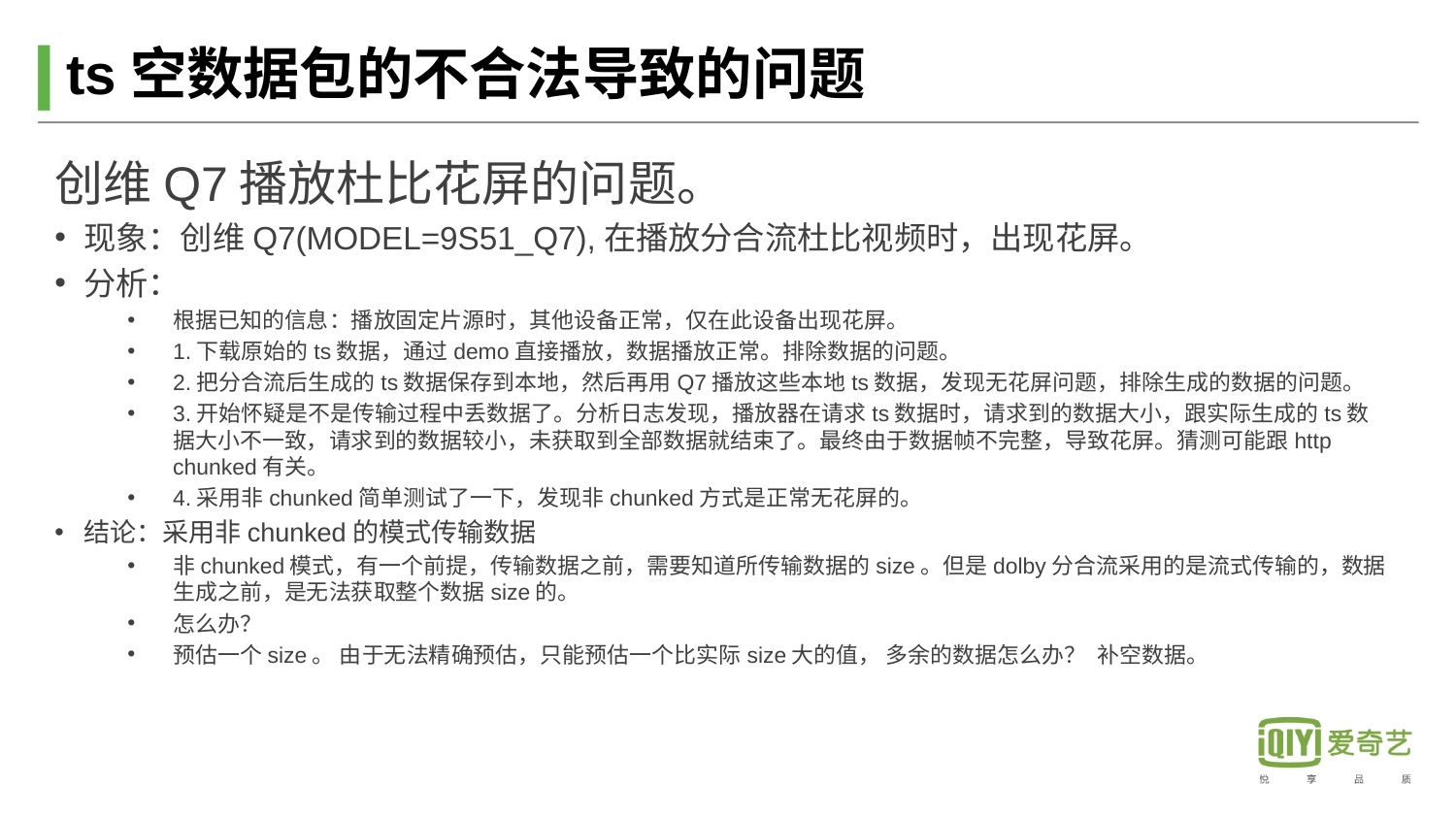

# ts空数据包的不合法导致的问题
创维Q7播放杜比花屏的问题。
现象：创维Q7(MODEL=9S51_Q7),在播放分合流杜比视频时，出现花屏。
分析：
根据已知的信息：播放固定片源时，其他设备正常，仅在此设备出现花屏。
1.下载原始的ts数据，通过demo直接播放，数据播放正常。排除数据的问题。
2.把分合流后生成的ts数据保存到本地，然后再用Q7播放这些本地ts数据，发现无花屏问题，排除生成的数据的问题。
3.开始怀疑是不是传输过程中丢数据了。分析日志发现，播放器在请求ts数据时，请求到的数据大小，跟实际生成的ts数据大小不一致，请求到的数据较小，未获取到全部数据就结束了。最终由于数据帧不完整，导致花屏。猜测可能跟http chunked有关。
4.采用非chunked简单测试了一下，发现非chunked方式是正常无花屏的。
结论：采用非chunked的模式传输数据
非chunked模式，有一个前提，传输数据之前，需要知道所传输数据的size。但是dolby分合流采用的是流式传输的，数据生成之前，是无法获取整个数据size的。
怎么办？
预估一个size。 由于无法精确预估，只能预估一个比实际size大的值， 多余的数据怎么办？  补空数据。